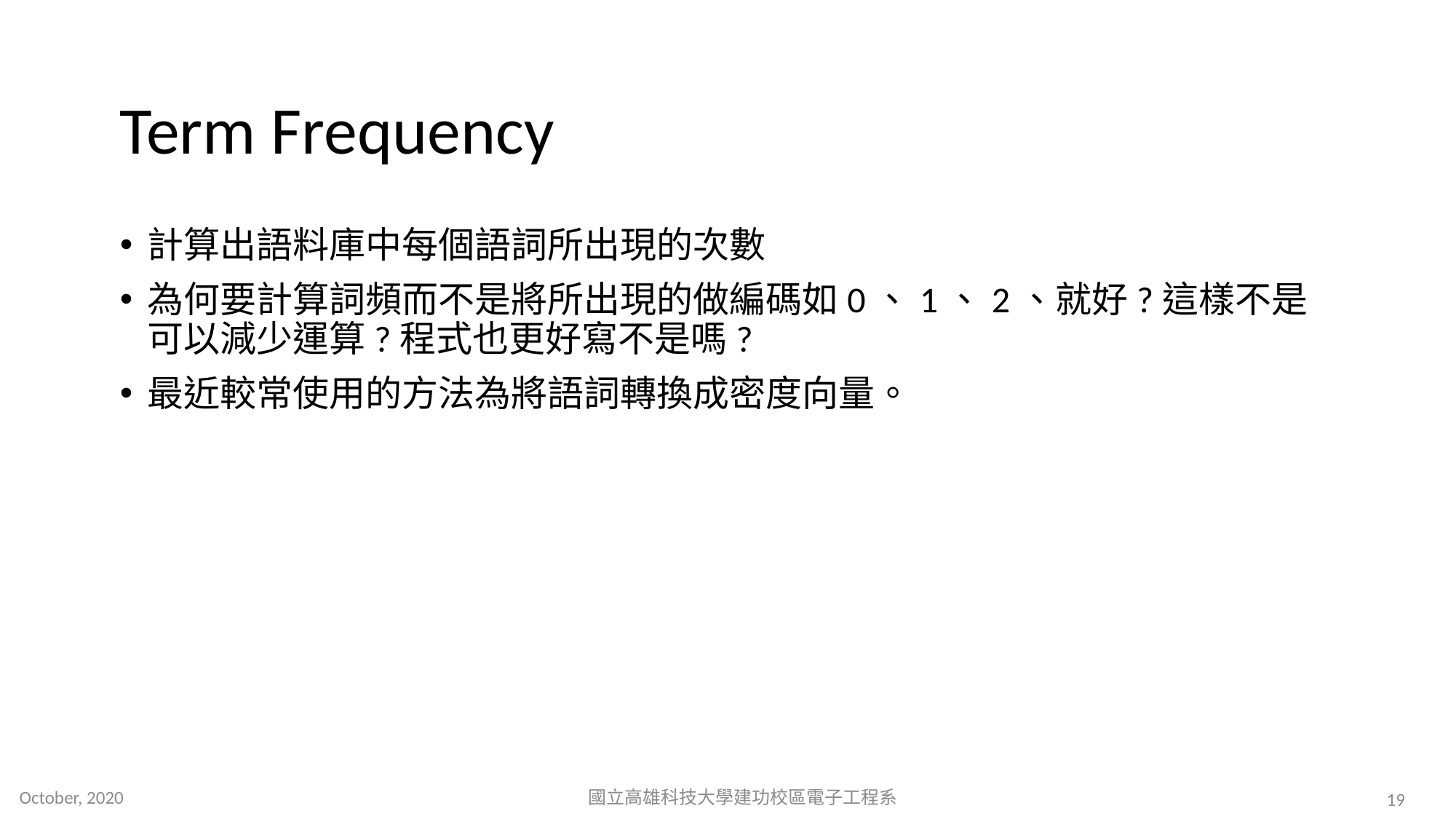

# Term Frequency
計算出語料庫中每個語詞所出現的次數
為何要計算詞頻而不是將所出現的做編碼如0、1、2、就好?這樣不是可以減少運算?程式也更好寫不是嗎?
最近較常使用的方法為將語詞轉換成密度向量。
October, 2020
國立高雄科技大學建功校區電子工程系
19